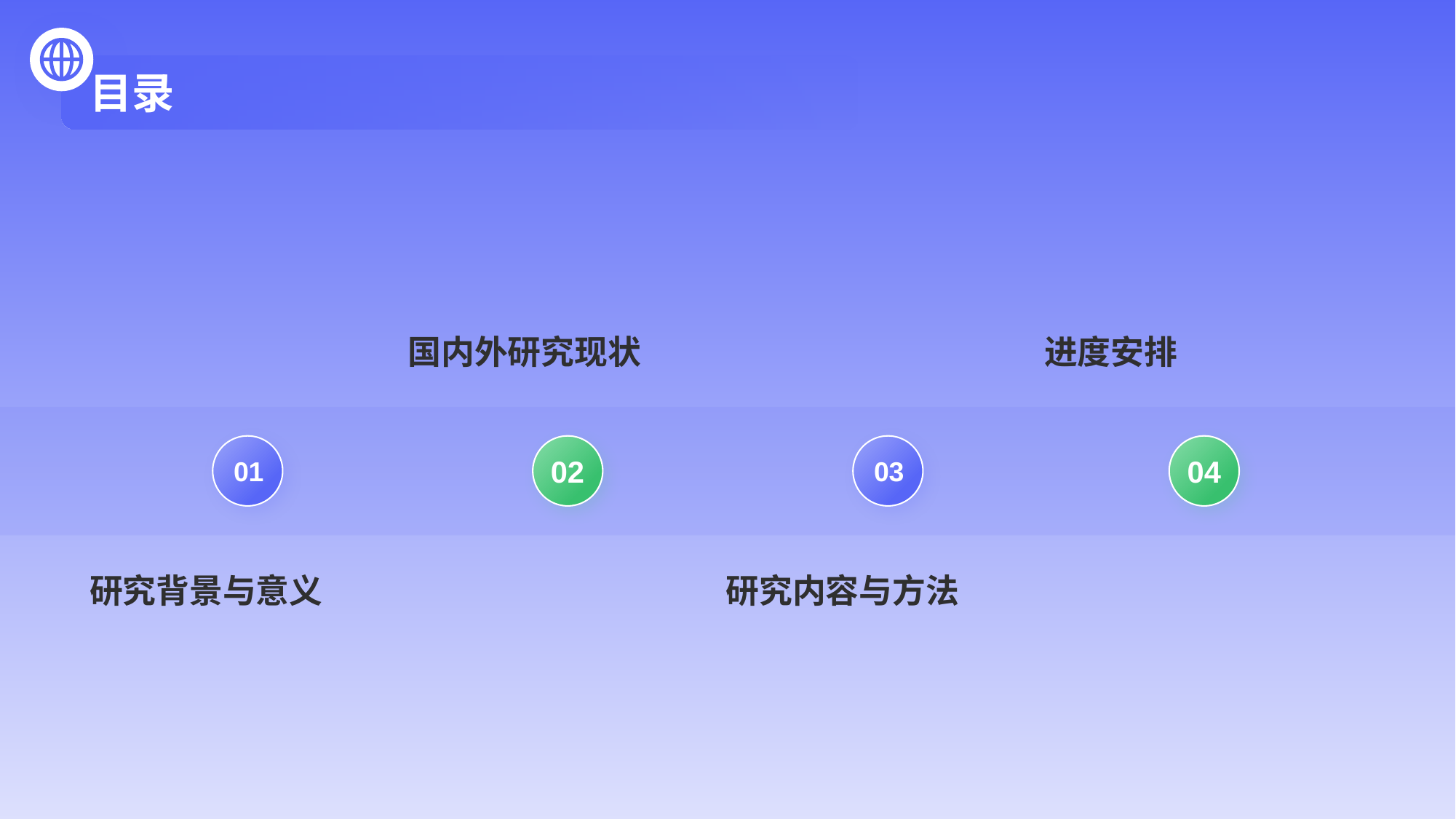

# 目录

国内外研究现状
02
进度安排
04

01
研究背景与意义
03
研究内容与方法